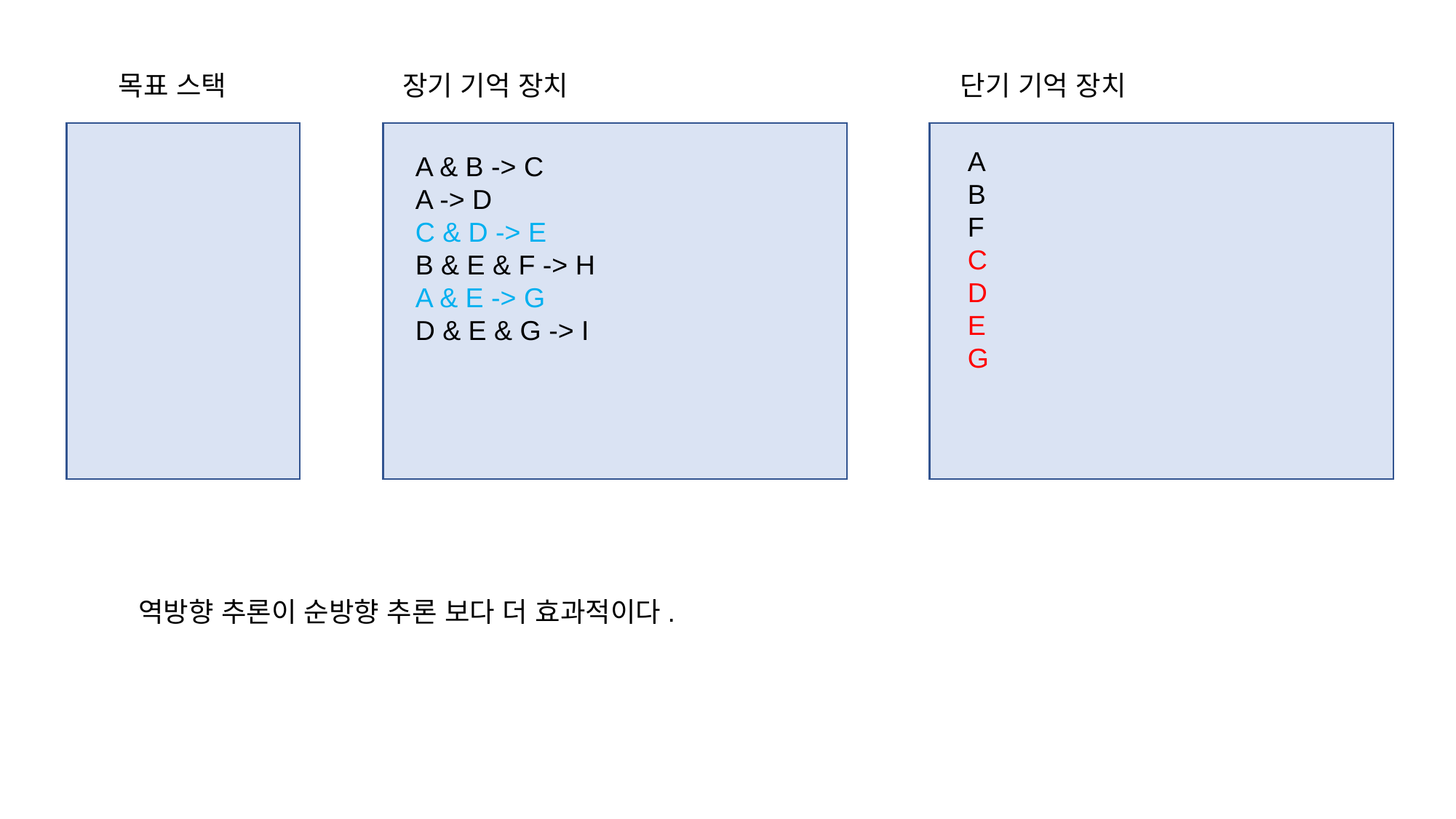

목표 스택
장기 기억 장치
단기 기억 장치

A
B
F
C
D
E
G
A & B -> C
A -> D
C & D -> E
B & E & F -> H
A & E -> G
D & E & G -> I
역방향 추론이 순방향 추론 보다 더 효과적이다.